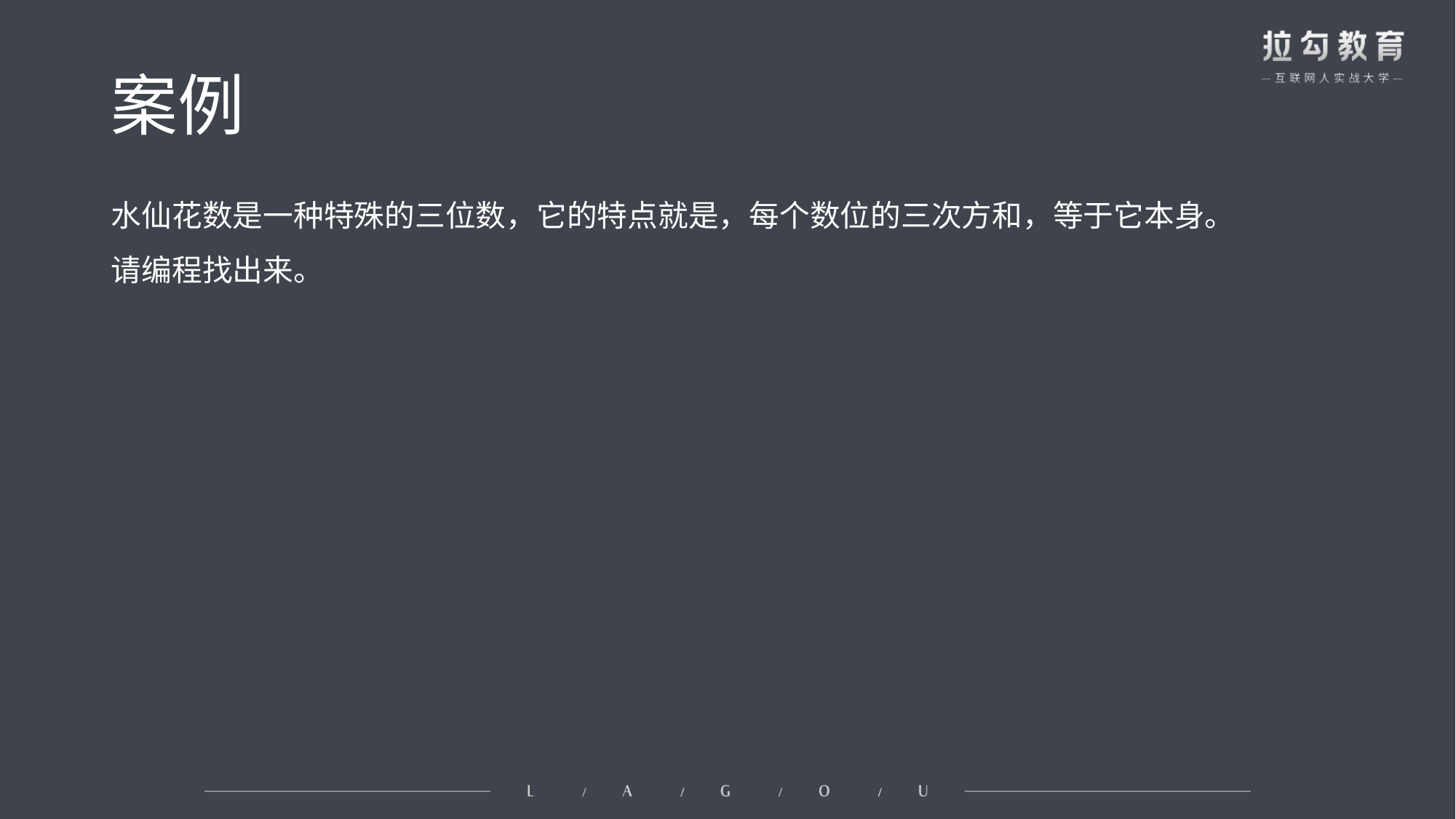

# 案例
水仙花数是一种特殊的三位数，它的特点就是，每个数位的三次方和，等于它本身。
请编程找出来。